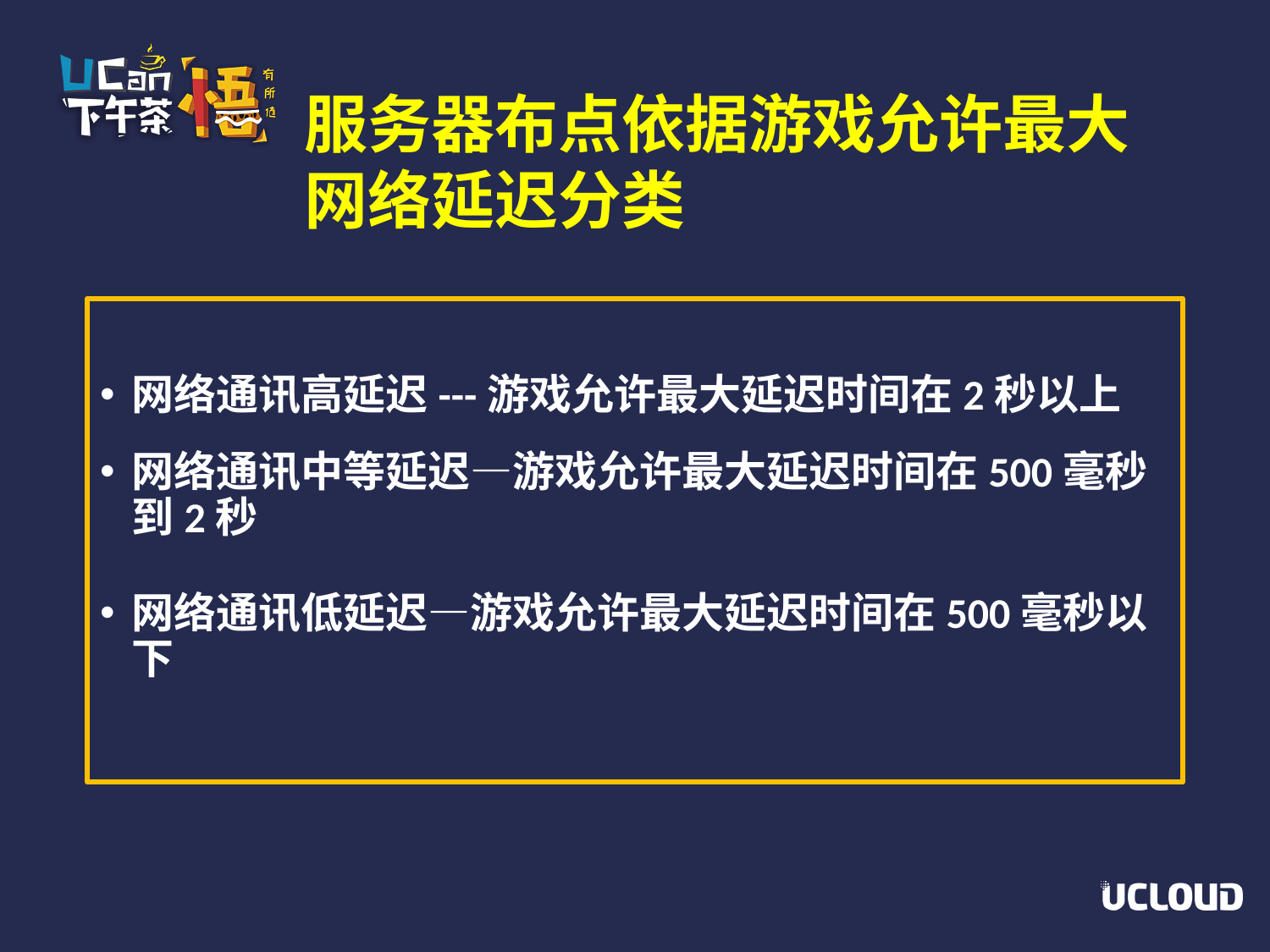

# 服务器布点依据游戏允许最大网络延迟分类

网络通讯高延迟---游戏允许最大延迟时间在2秒以上
网络通讯中等延迟—游戏允许最大延迟时间在500毫秒到2秒
网络通讯低延迟—游戏允许最大延迟时间在500毫秒以下